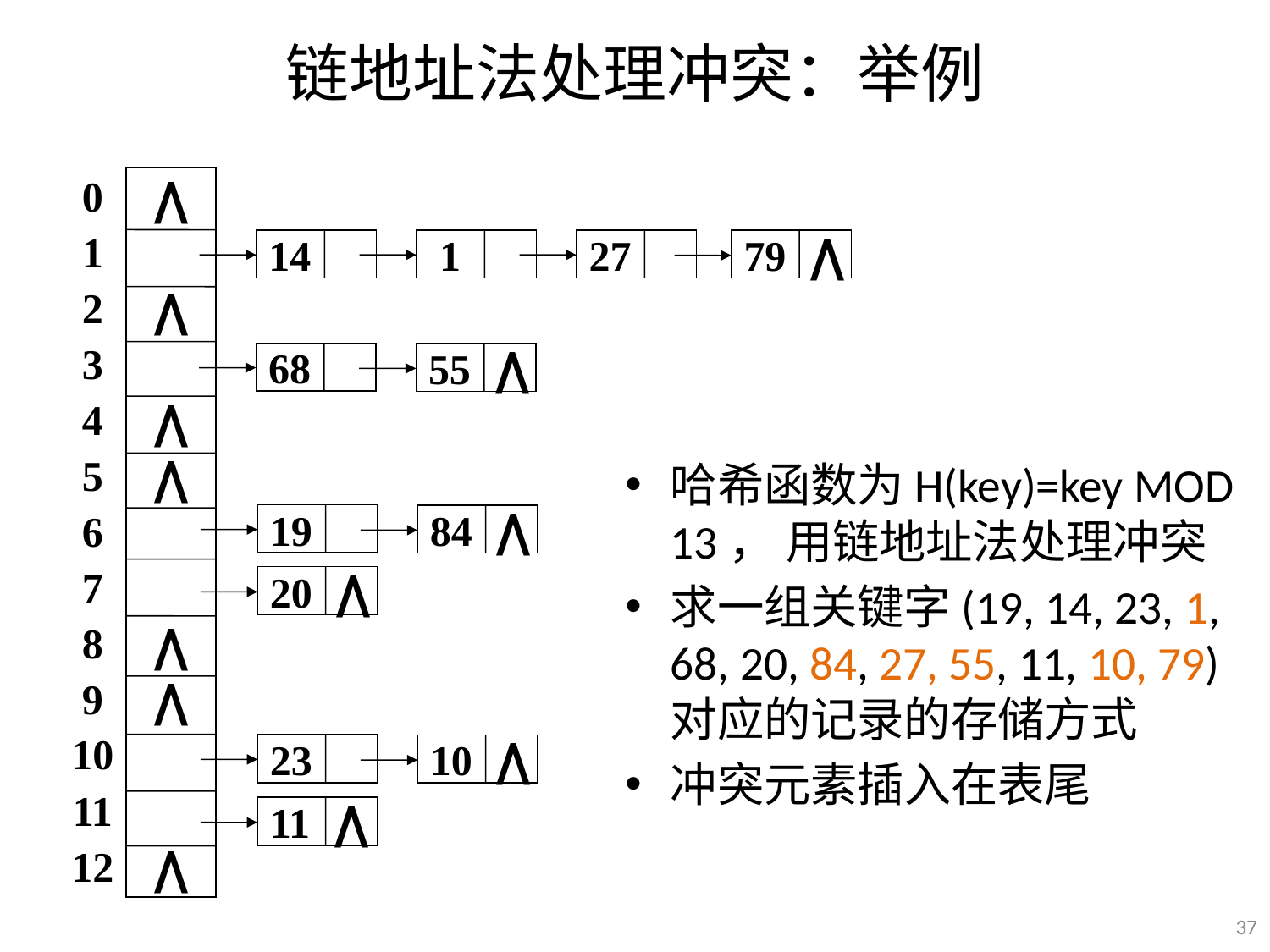

# 链地址法处理冲突：举例
0
1
2
3
4
5
6
7
8
9
10
11
12
⋀

⋀

⋀
⋀

⋀
⋀

⋀

14

 1

27

79  ⋀

68

55  ⋀

19

84  ⋀

20  ⋀

23

10  ⋀

11  ⋀

哈希函数为H(key)=key MOD 13， 用链地址法处理冲突
求一组关键字(19, 14, 23, 1, 68, 20, 84, 27, 55, 11, 10, 79) 对应的记录的存储方式
冲突元素插入在表尾
37